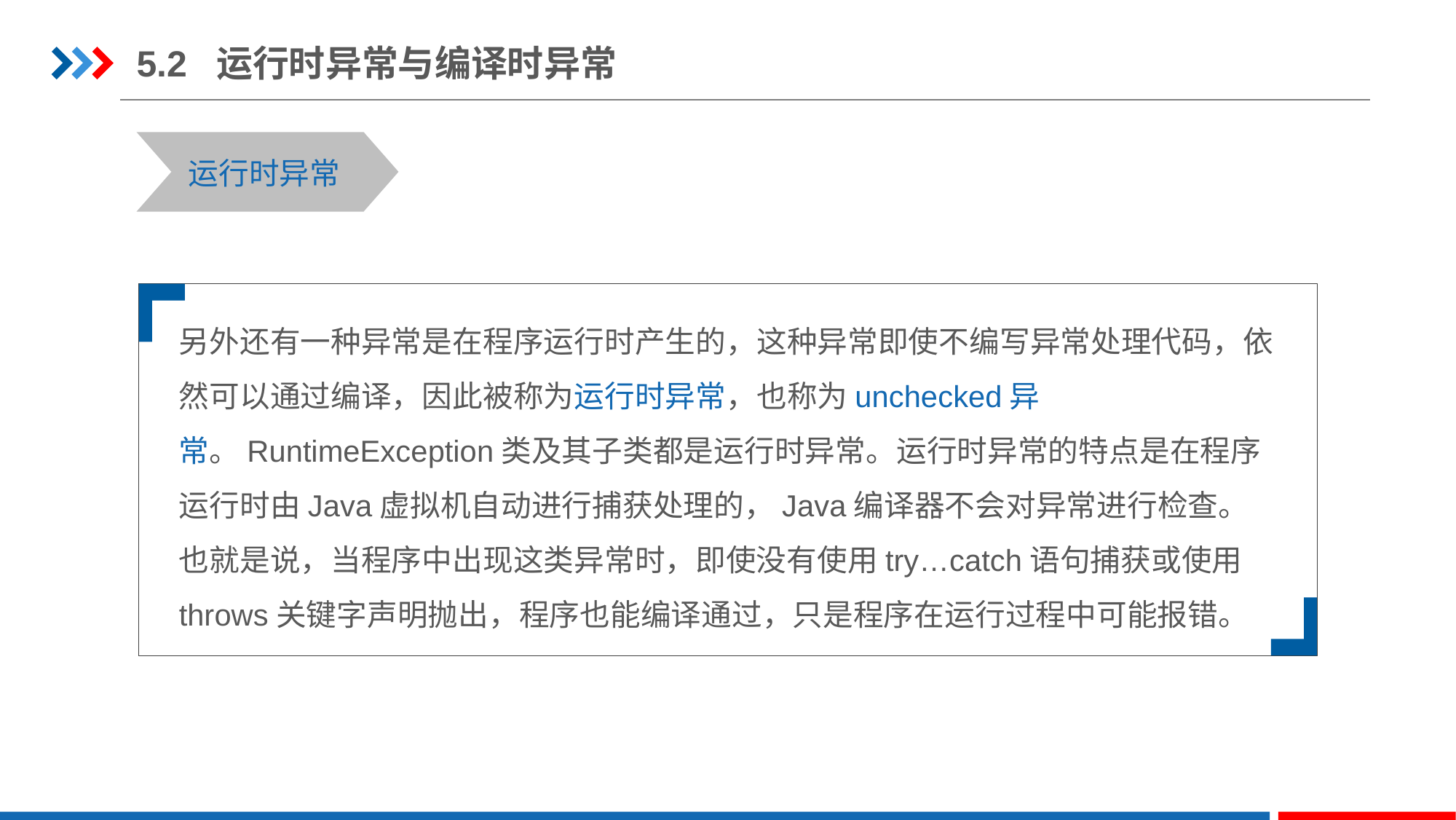

5.2  运行时异常与编译时异常

运行时异常

另外还有一种异常是在程序运行时产生的，这种异常即使不编写异常处理代码，依然可以通过编译，因此被称为运行时异常，也称为unchecked异常。RuntimeException类及其子类都是运行时异常。运行时异常的特点是在程序运行时由Java虚拟机自动进行捕获处理的，Java编译器不会对异常进行检查。也就是说，当程序中出现这类异常时，即使没有使用try…catch语句捕获或使用throws关键字声明抛出，程序也能编译通过，只是程序在运行过程中可能报错。